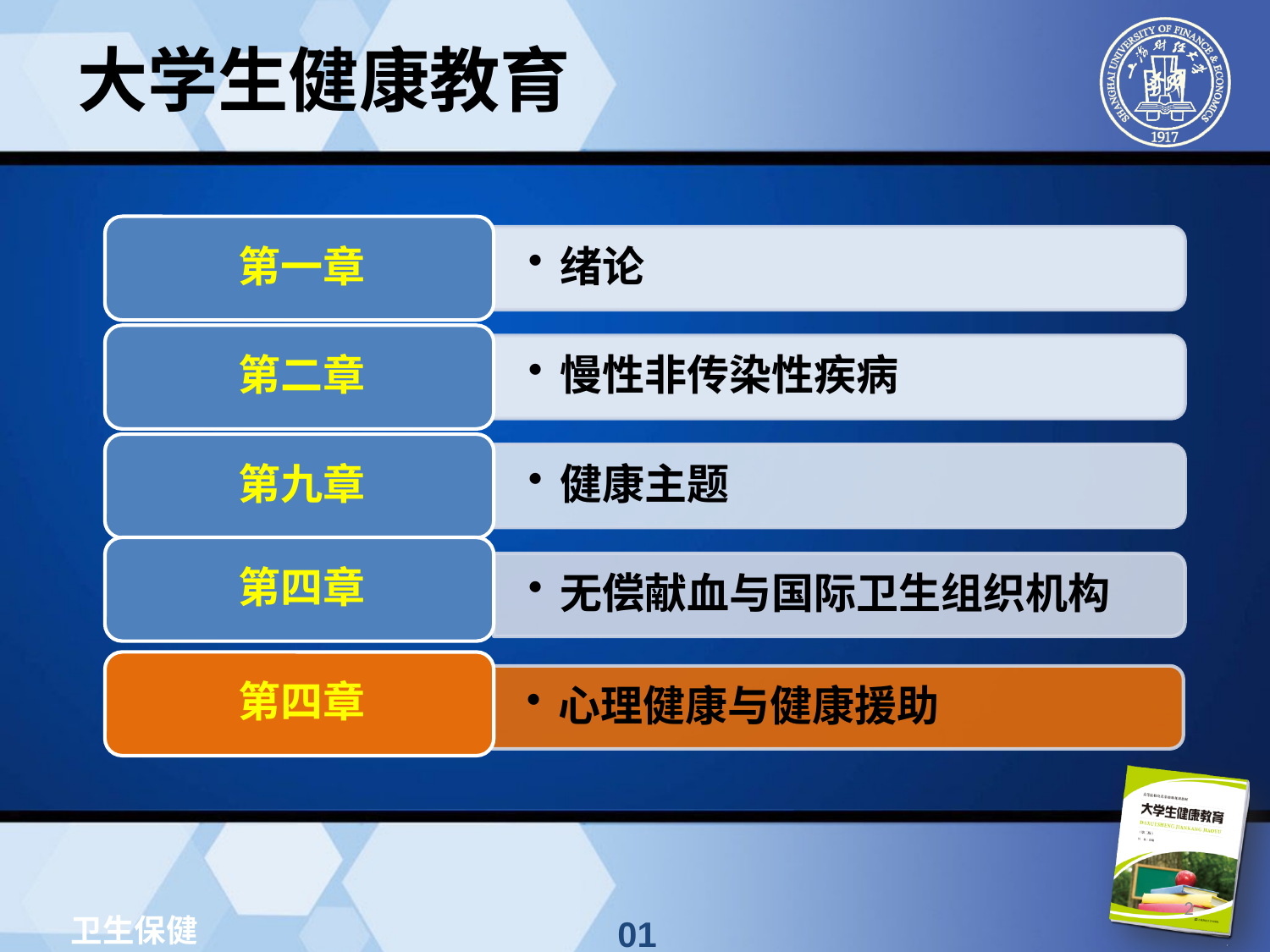

大学生健康教育
绪论
第一章
慢性非传染性疾病
第二章
健康主题
第九章
无偿献血与国际卫生组织机构
第四章
心理健康与健康援助
第四章
2
卫生保健
01